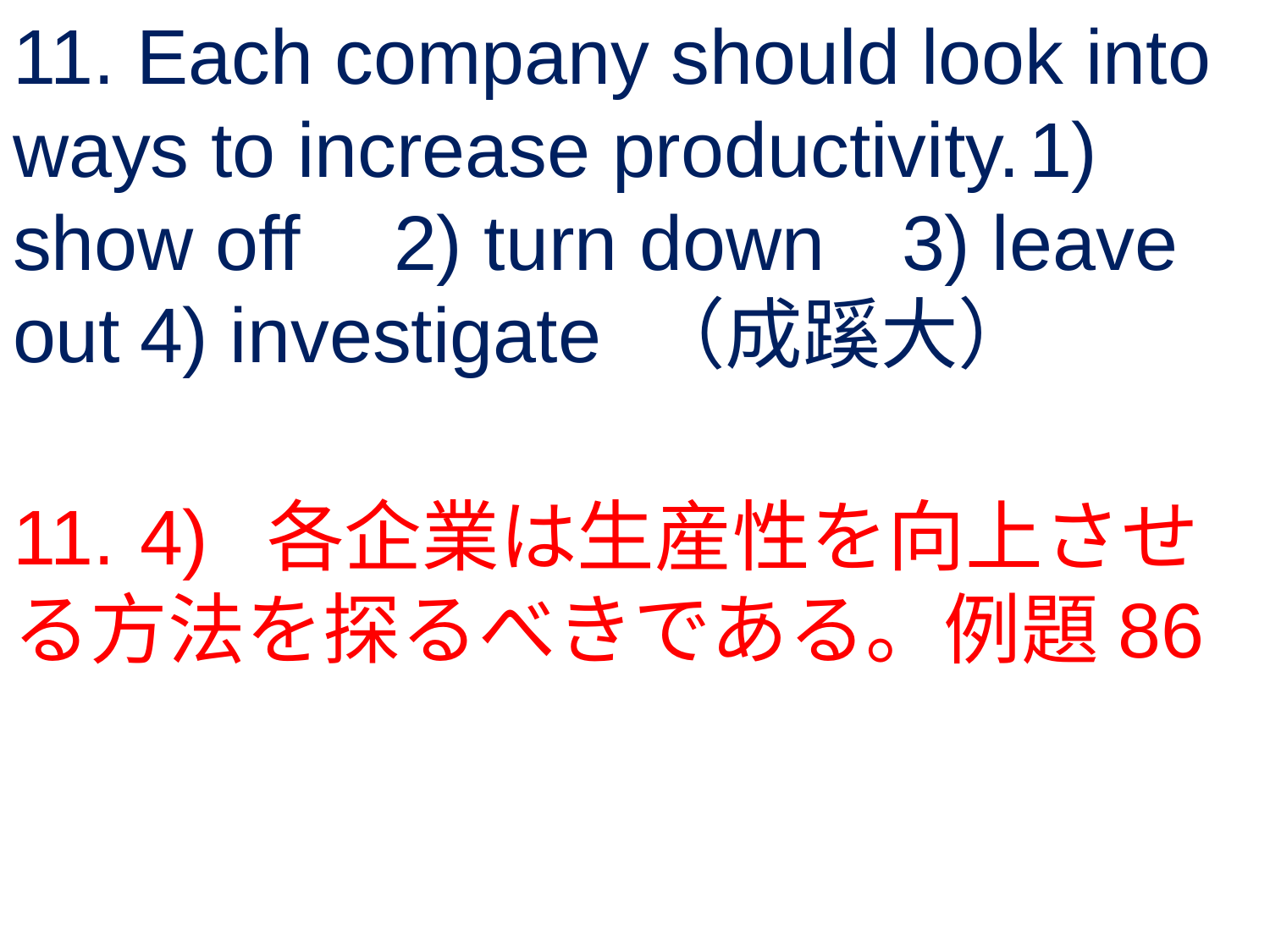

# 11. Each company should look into ways to increase productivity.	1) show off	2) turn down	3) leave out	4) investigate	（成蹊大）
11.	4) 	各企業は生産性を向上させる方法を探るべきである。例題86